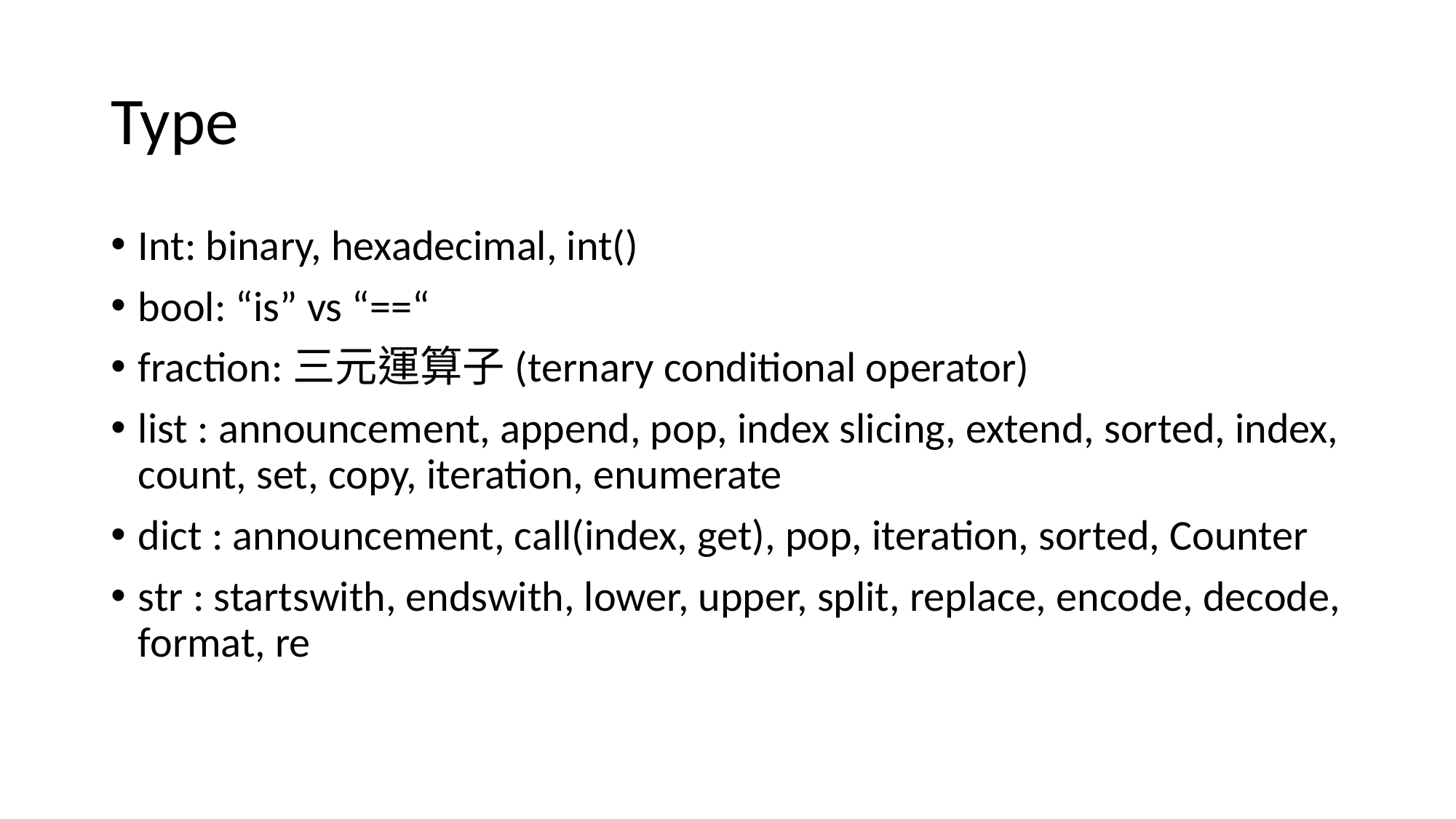

# Type
Int: binary, hexadecimal, int()
bool: “is” vs “==“
fraction:三元運算子(ternary conditional operator)
list : announcement, append, pop, index slicing, extend, sorted, index, count, set, copy, iteration, enumerate
dict : announcement, call(index, get), pop, iteration, sorted, Counter
str : startswith, endswith, lower, upper, split, replace, encode, decode, format, re